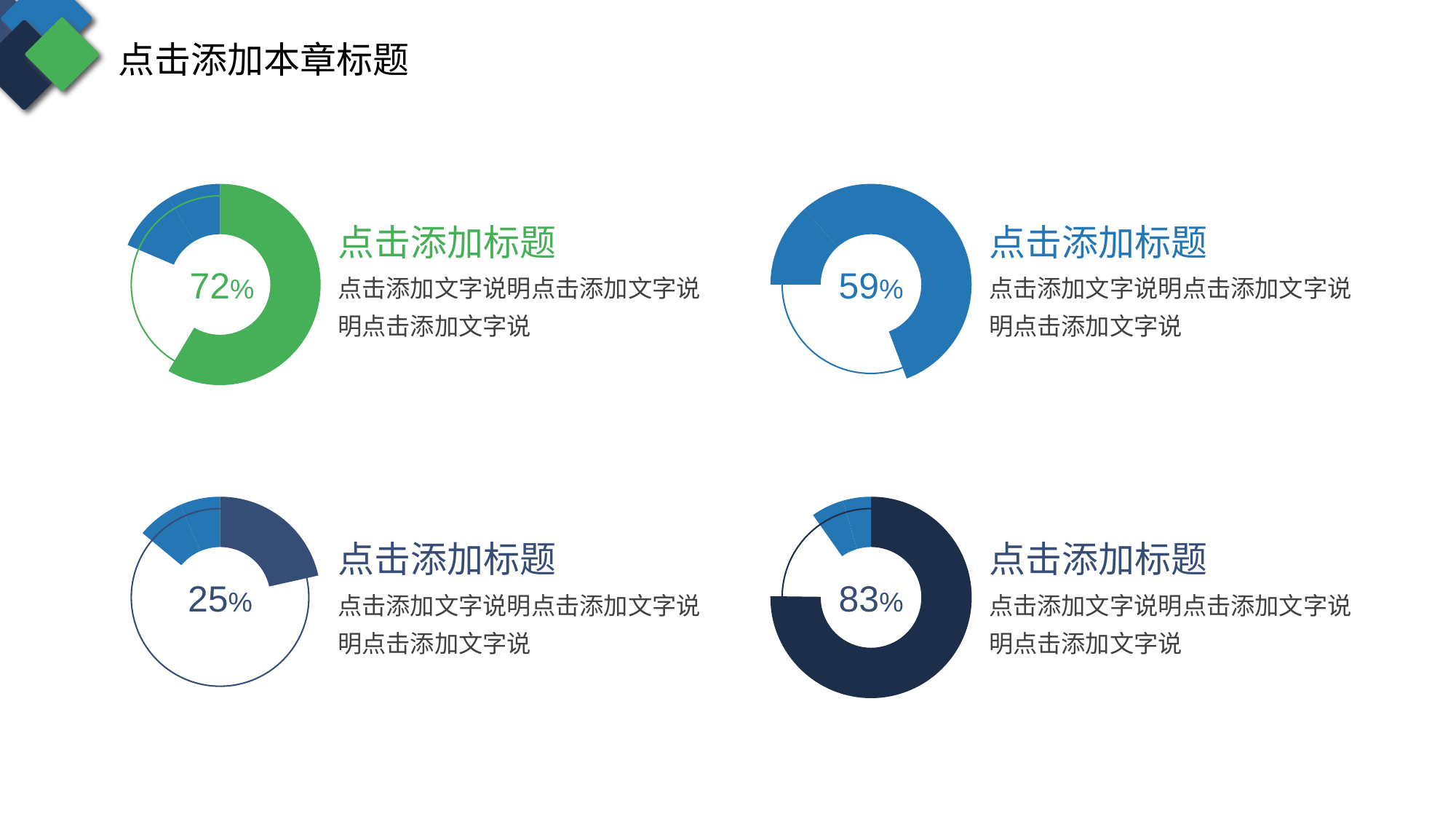

点击添加本章标题

### Chart

| Category | 销售额 |
|---|---|
| 第一季度 | 8.2 |
| 第二季度 | 3.2 |
| 第三季度 | 1.4 |
| 第四季度 | 1.2 |

### Chart

| Category | 销售额 |
|---|---|
| 第一季度 | 4.6 |
| 第二季度 | 3.2 |
| 第三季度 | 1.4 |
| 第四季度 | 1.2 |

点击添加标题
点击添加标题
72%
59%
点击添加文字说明点击添加文字说明点击添加文字说
点击添加文字说明点击添加文字说明点击添加文字说

### Chart

| Category | 销售额 |
|---|---|
| 第一季度 | 4.0 |
| 第二季度 | 12.0 |
| 第三季度 | 1.4 |
| 第四季度 | 1.2 |

### Chart

| Category | 销售额 |
|---|---|
| 第一季度 | 20.0 |
| 第二季度 | 4.0 |
| 第三季度 | 1.4 |
| 第四季度 | 1.2 |

点击添加标题
点击添加标题
25%
83%
点击添加文字说明点击添加文字说明点击添加文字说
点击添加文字说明点击添加文字说明点击添加文字说